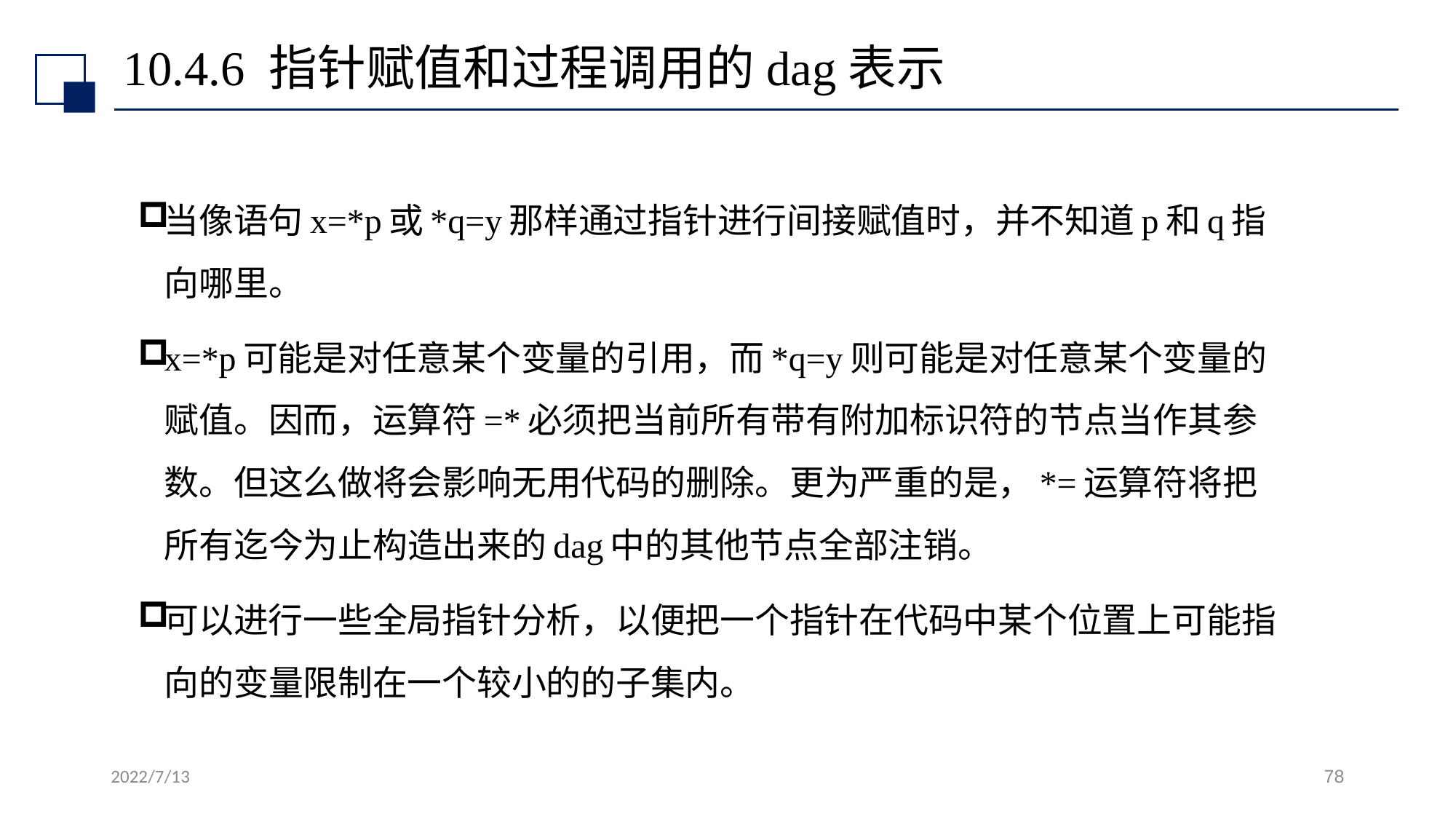

# 10.4.6 指针赋值和过程调用的dag表示
当像语句x=*p或*q=y那样通过指针进行间接赋值时，并不知道p和q指向哪里。
x=*p可能是对任意某个变量的引用，而*q=y则可能是对任意某个变量的赋值。因而，运算符=*必须把当前所有带有附加标识符的节点当作其参数。但这么做将会影响无用代码的删除。更为严重的是，*=运算符将把所有迄今为止构造出来的dag中的其他节点全部注销。
可以进行一些全局指针分析，以便把一个指针在代码中某个位置上可能指向的变量限制在一个较小的的子集内。
2022/7/13
78